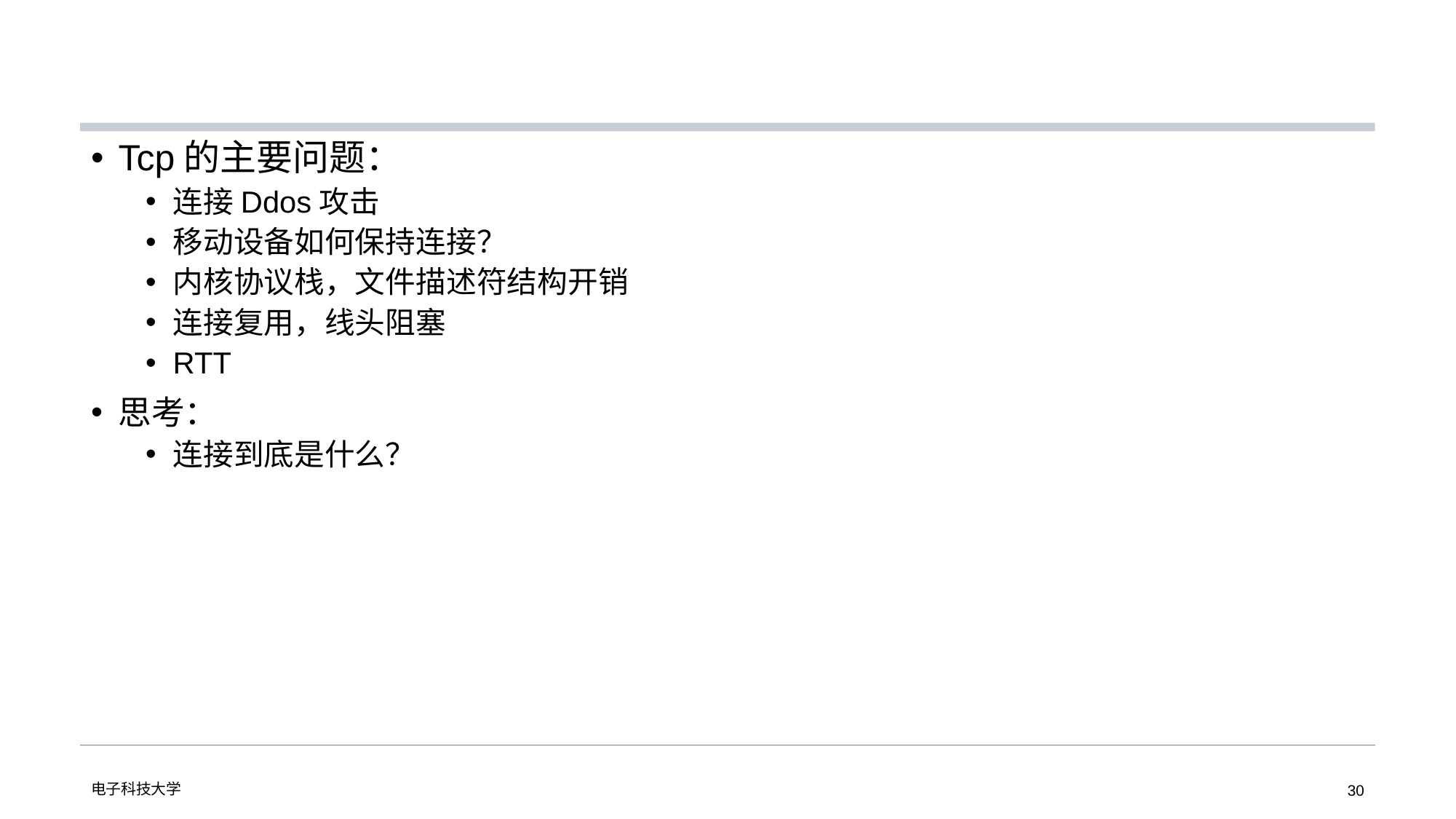

#
Tcp的主要问题：
连接Ddos攻击
移动设备如何保持连接？
内核协议栈，文件描述符结构开销
连接复用，线头阻塞
RTT
思考：
连接到底是什么？

电子科技大学
30